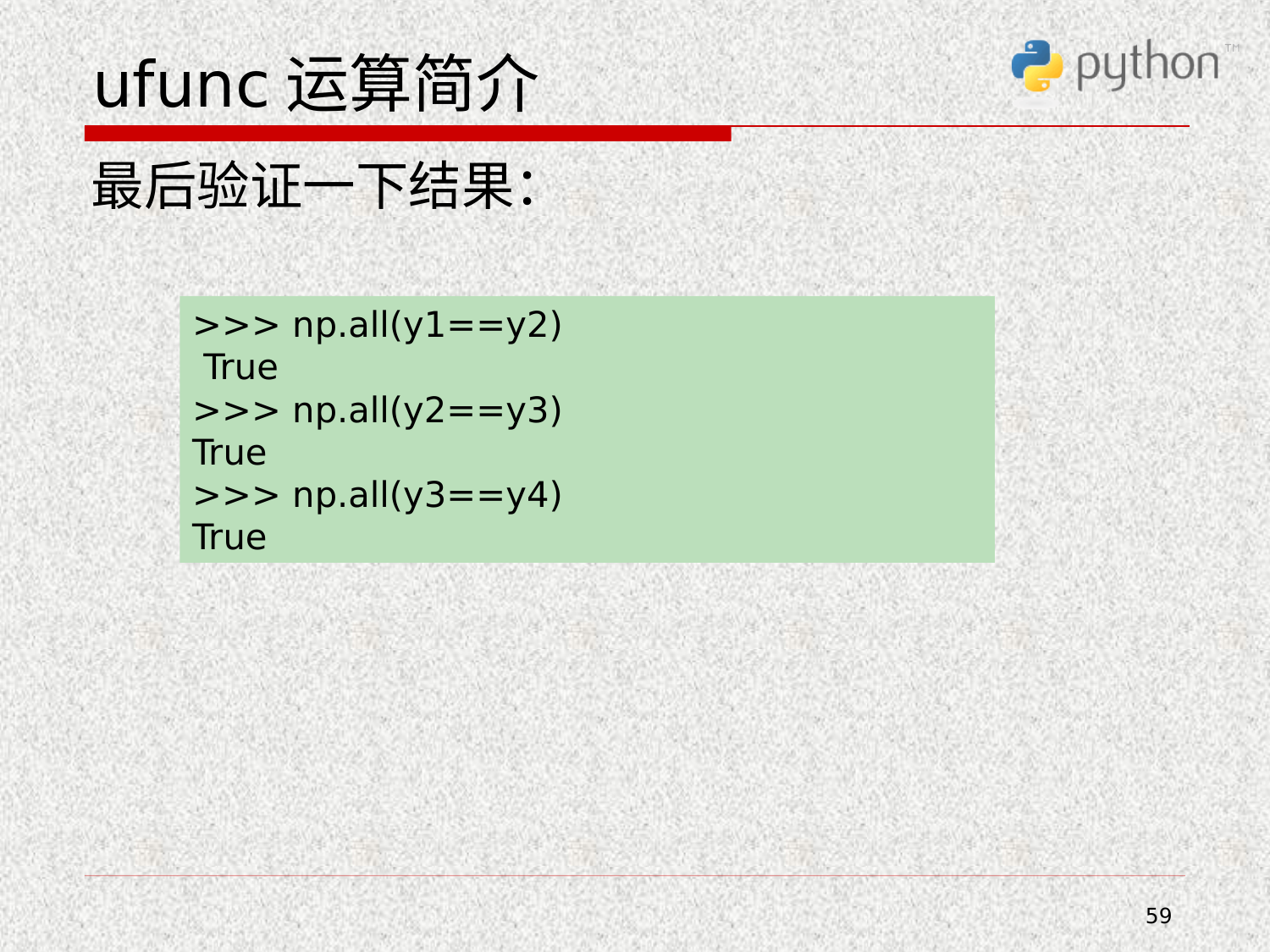

# ufunc运算简介
最后验证一下结果：

>>> np.all(y1==y2)
 True
>>> np.all(y2==y3)
True
>>> np.all(y3==y4)
True
59